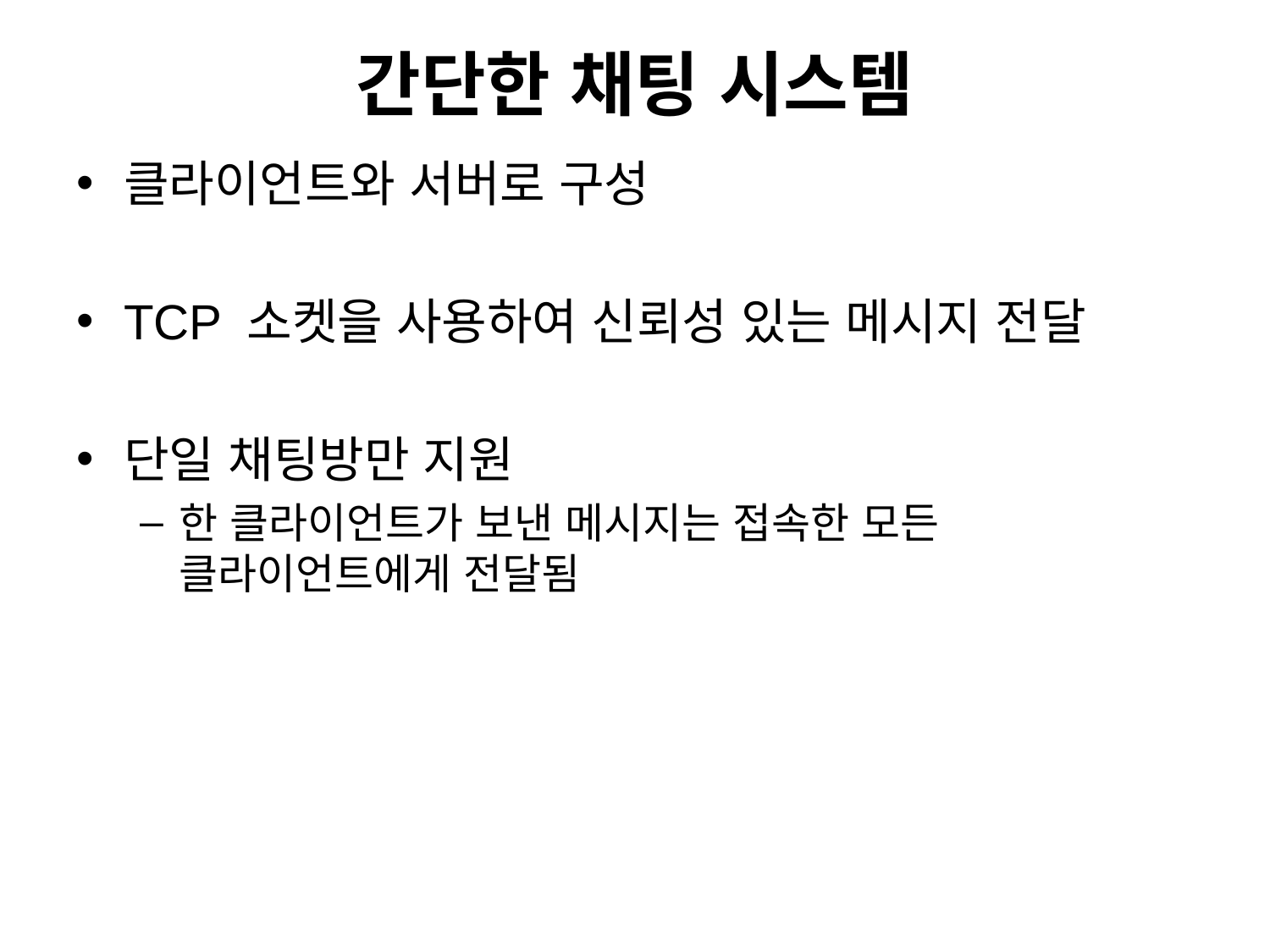

# 간단한 채팅 시스템
클라이언트와 서버로 구성

TCP 소켓을 사용하여 신뢰성 있는 메시지 전달

단일 채팅방만 지원
한 클라이언트가 보낸 메시지는 접속한 모든 클라이언트에게 전달됨